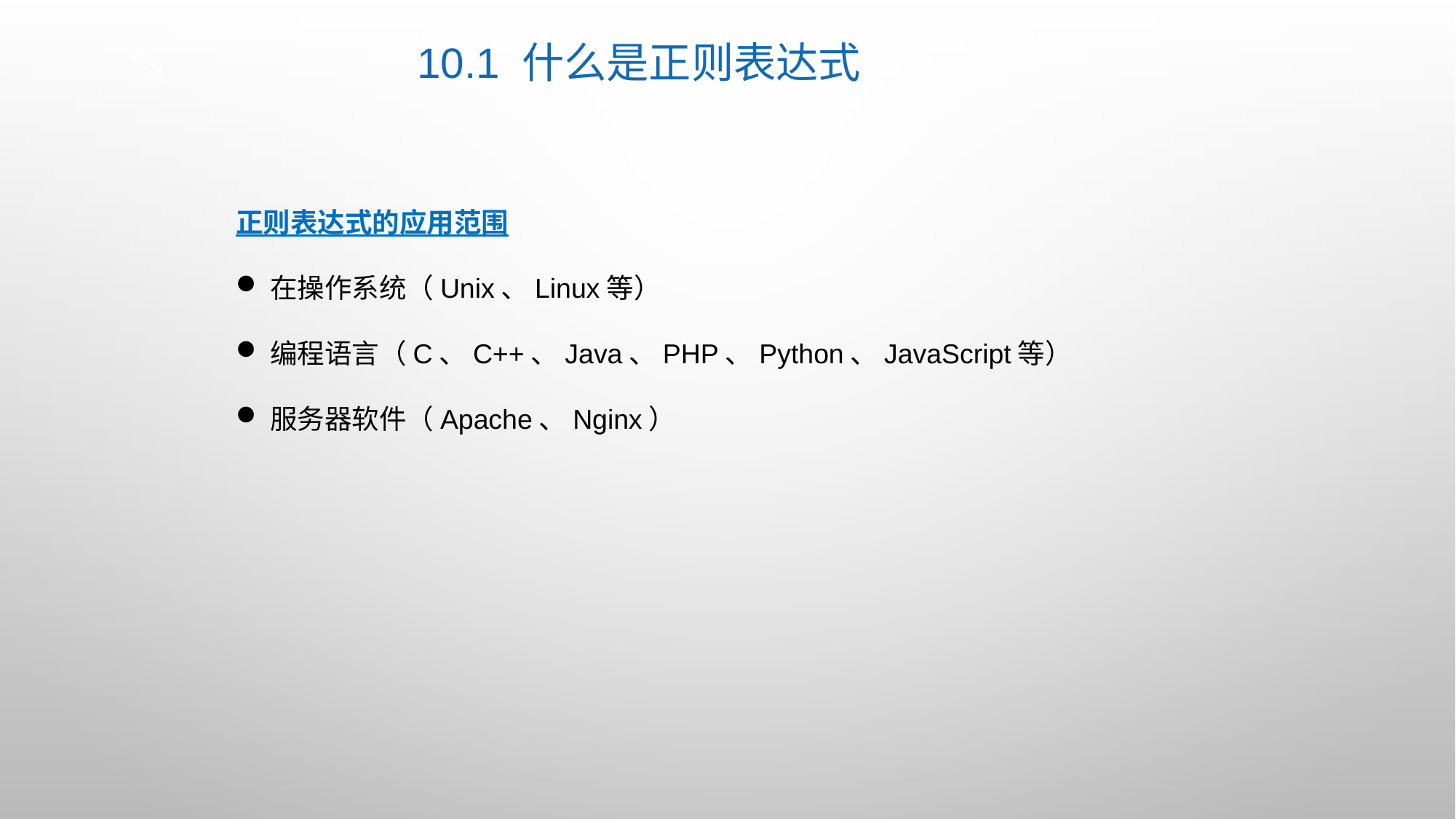

# 10.1 什么是正则表达式
正则表达式的应用范围
在操作系统（Unix、Linux等）
编程语言（C、C++、Java、PHP、Python、JavaScript等）
服务器软件（Apache、Nginx）